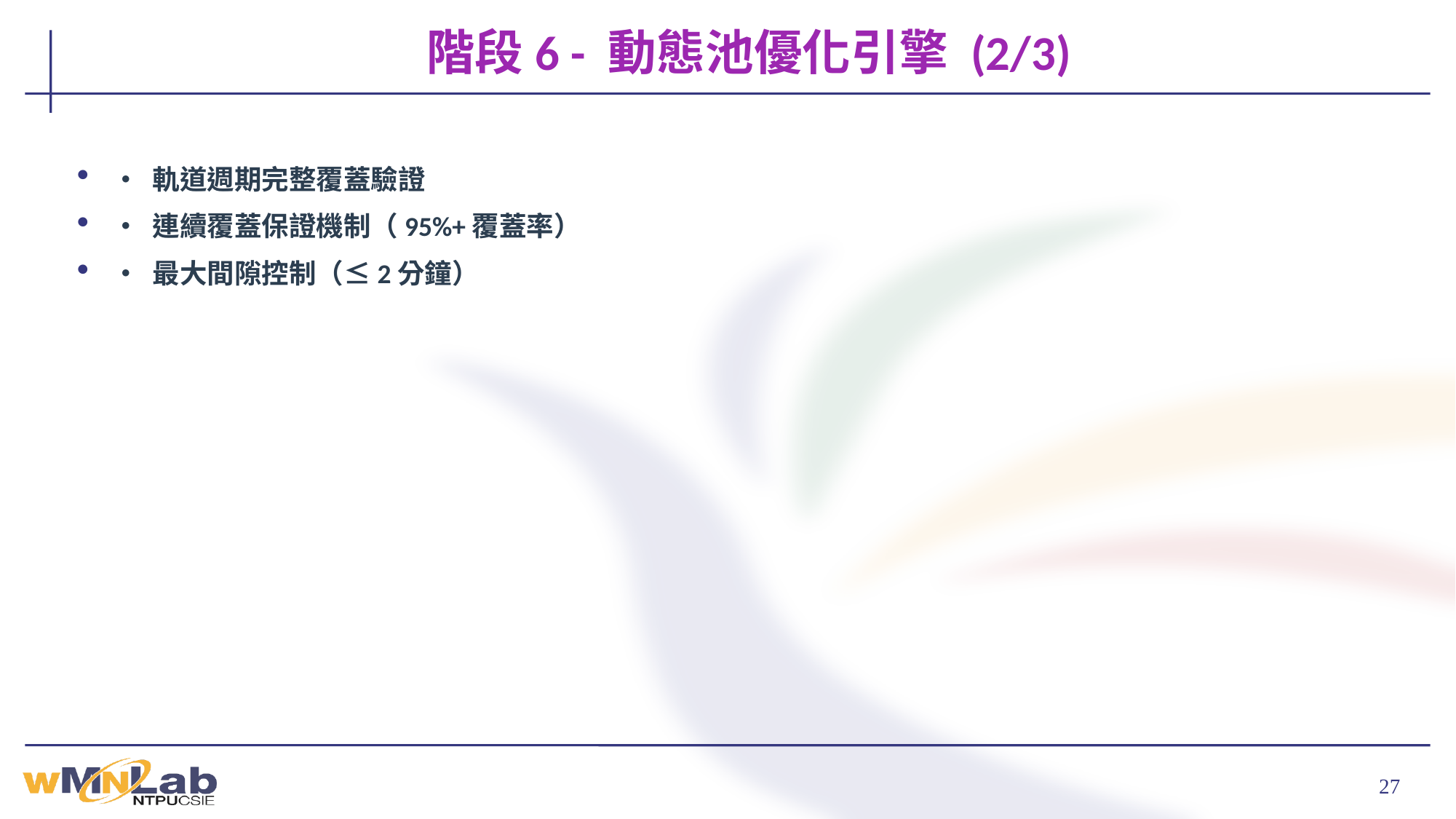

# 階段6 - 動態池優化引擎 (2/3)

• 軌道週期完整覆蓋驗證
• 連續覆蓋保證機制（95%+覆蓋率）
• 最大間隙控制（≤2分鐘）